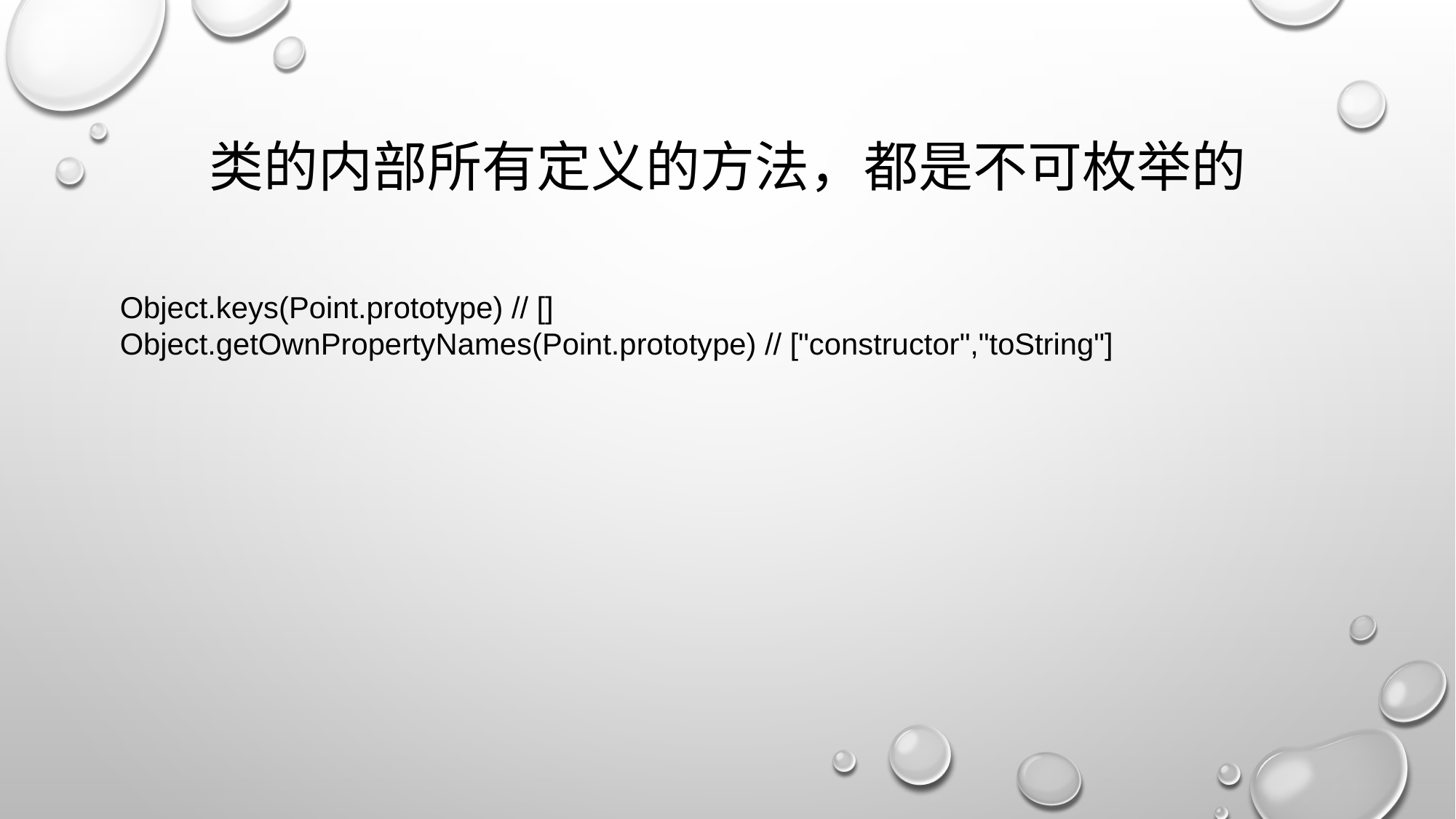

# 类的内部所有定义的方法，都是不可枚举的
Object.keys(Point.prototype) // []
Object.getOwnPropertyNames(Point.prototype) // ["constructor","toString"]